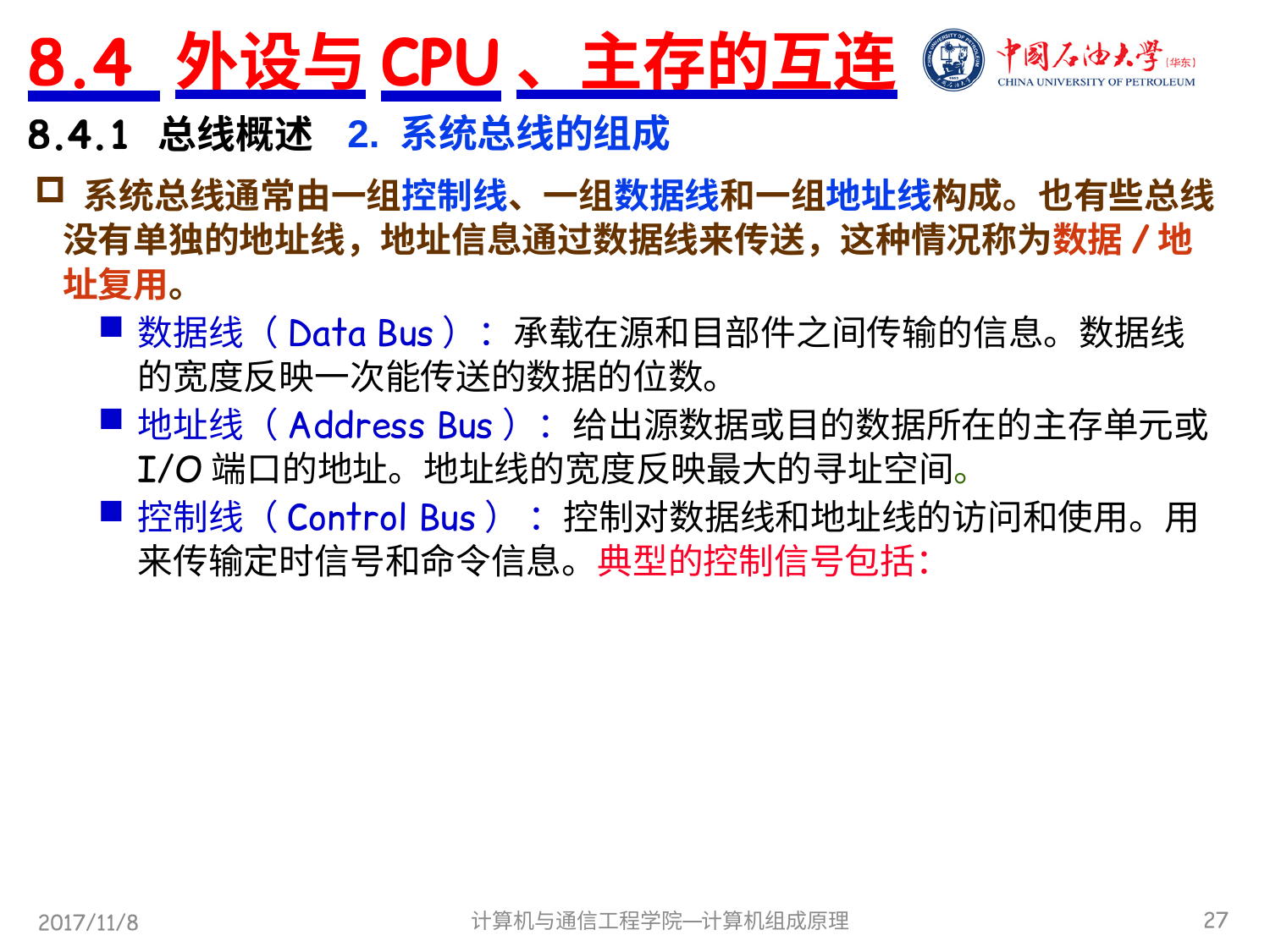

# 8.4 外设与CPU、主存的互连
2. 系统总线的组成
8.4.1 总线概述
 系统总线通常由一组控制线、一组数据线和一组地址线构成。也有些总线没有单独的地址线，地址信息通过数据线来传送，这种情况称为数据/地址复用。
数据线（Data Bus）：承载在源和目部件之间传输的信息。数据线的宽度反映一次能传送的数据的位数。
地址线（Address Bus）：给出源数据或目的数据所在的主存单元或I/O端口的地址。地址线的宽度反映最大的寻址空间。
控制线（Control Bus） ：控制对数据线和地址线的访问和使用。用来传输定时信号和命令信息。典型的控制信号包括：
计算机与通信工程学院—计算机组成原理
27
2017/11/8